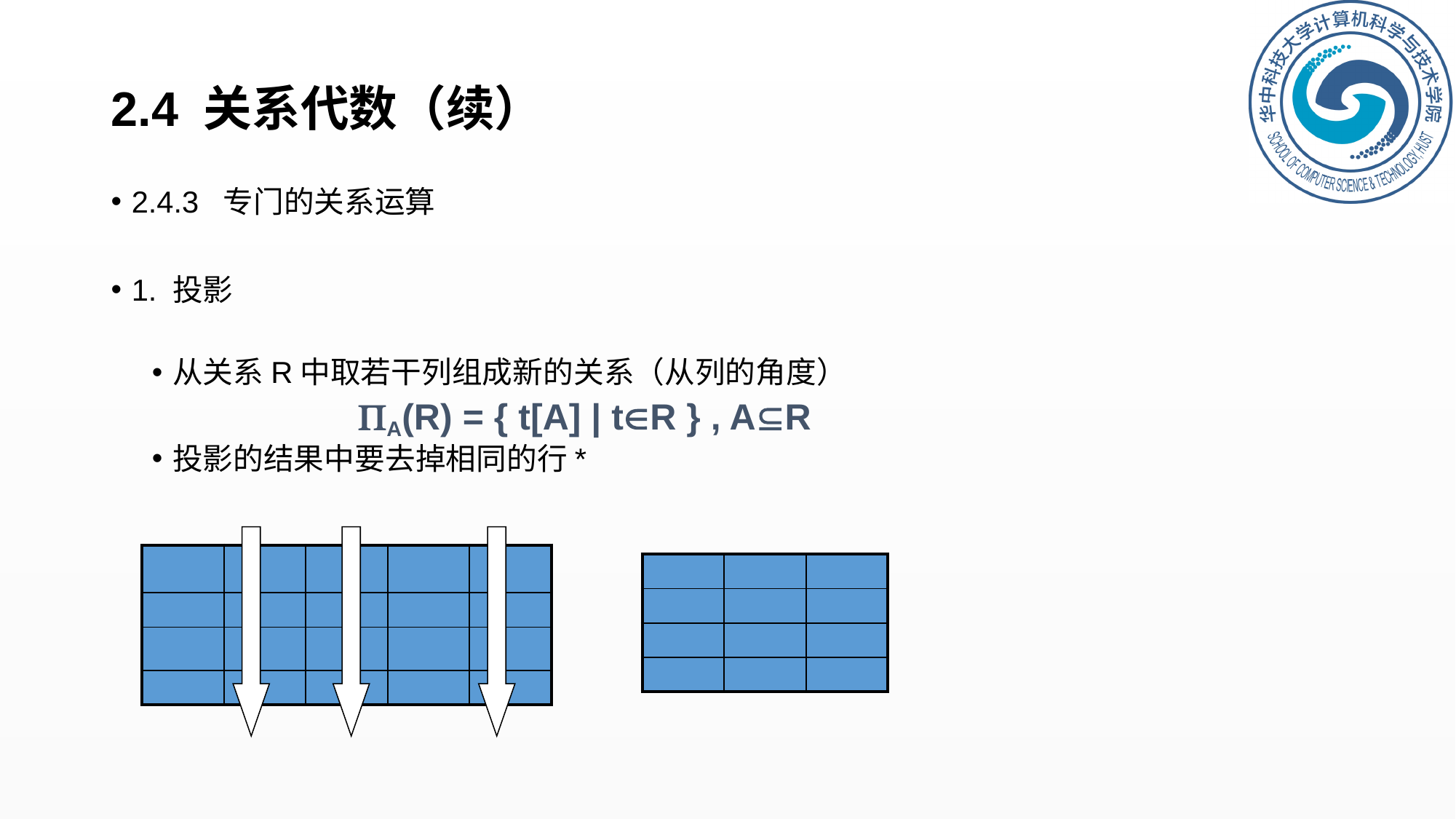

# 2.4 关系代数（续）
2.4.3  专门的关系运算

1. 投影

从关系R中取若干列组成新的关系（从列的角度）
ΠA(R) = { t[A] | t∈R } , A⊆R
投影的结果中要去掉相同的行*

|  |  |  |  |  |
| --- | --- | --- | --- | --- |
|  |  |  |  |  |
|  |  |  |  |  |
|  |  |  |  |  |
|  |  |  |
| --- | --- | --- |
|  |  |  |
|  |  |  |
|  |  |  |